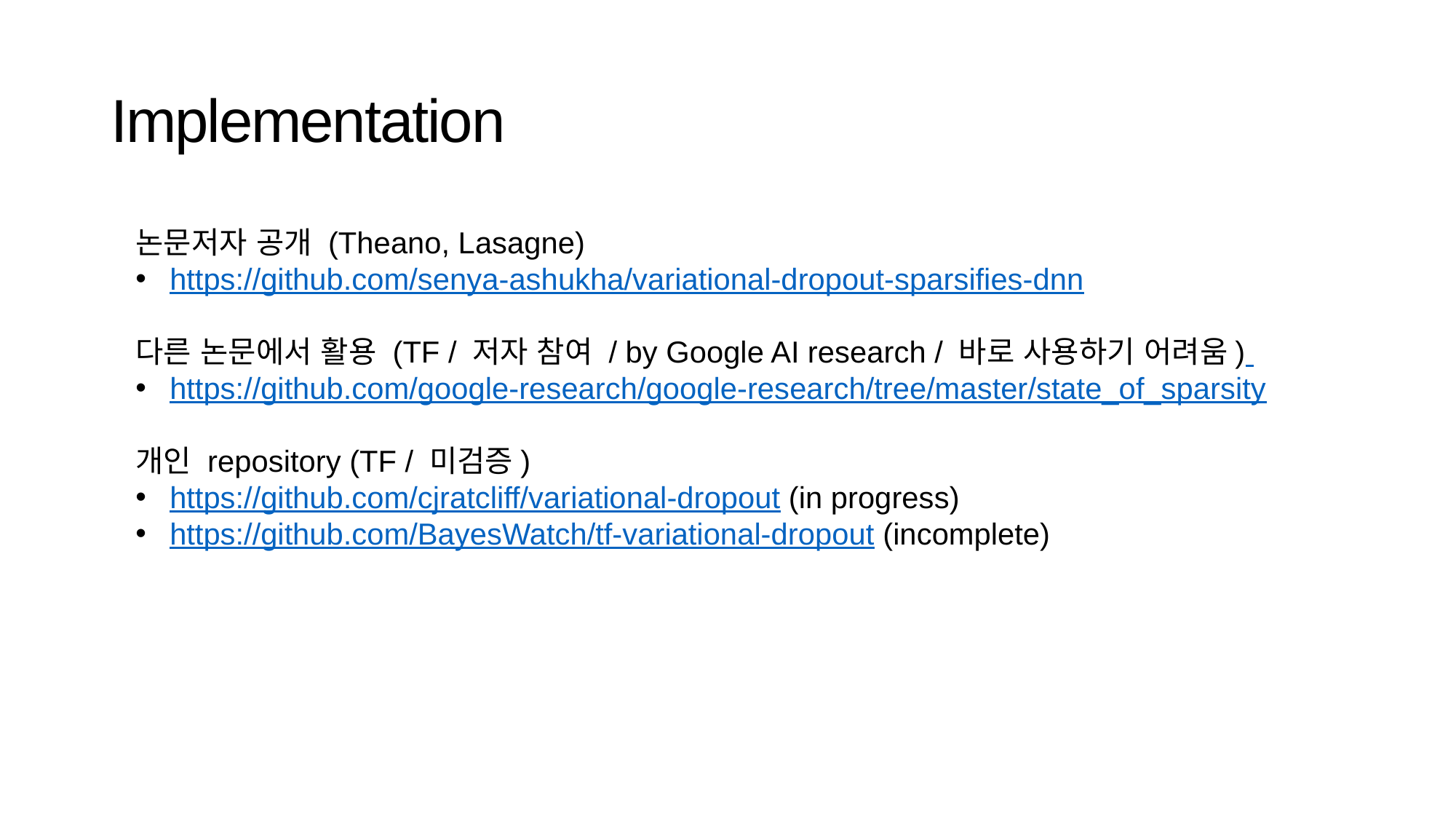

# Implementation
논문저자 공개 (Theano, Lasagne)
https://github.com/senya-ashukha/variational-dropout-sparsifies-dnn

다른 논문에서 활용 (TF / 저자 참여 / by Google AI research / 바로 사용하기 어려움)
https://github.com/google-research/google-research/tree/master/state_of_sparsity

개인 repository (TF / 미검증)
https://github.com/cjratcliff/variational-dropout (in progress)
https://github.com/BayesWatch/tf-variational-dropout (incomplete)